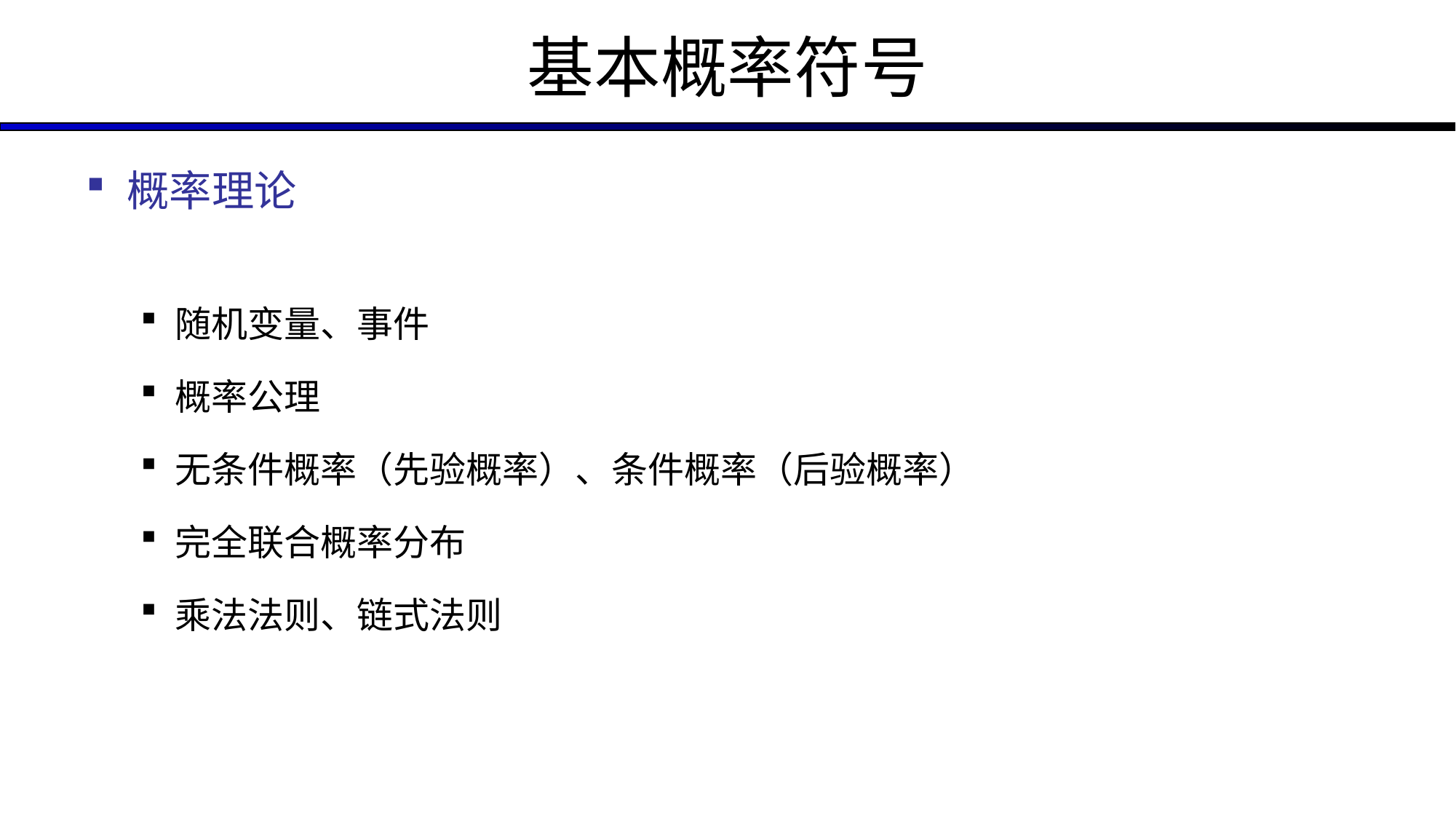

# 基本概率符号
概率理论

随机变量、事件
概率公理
无条件概率（先验概率）、条件概率（后验概率）
完全联合概率分布
乘法法则、链式法则